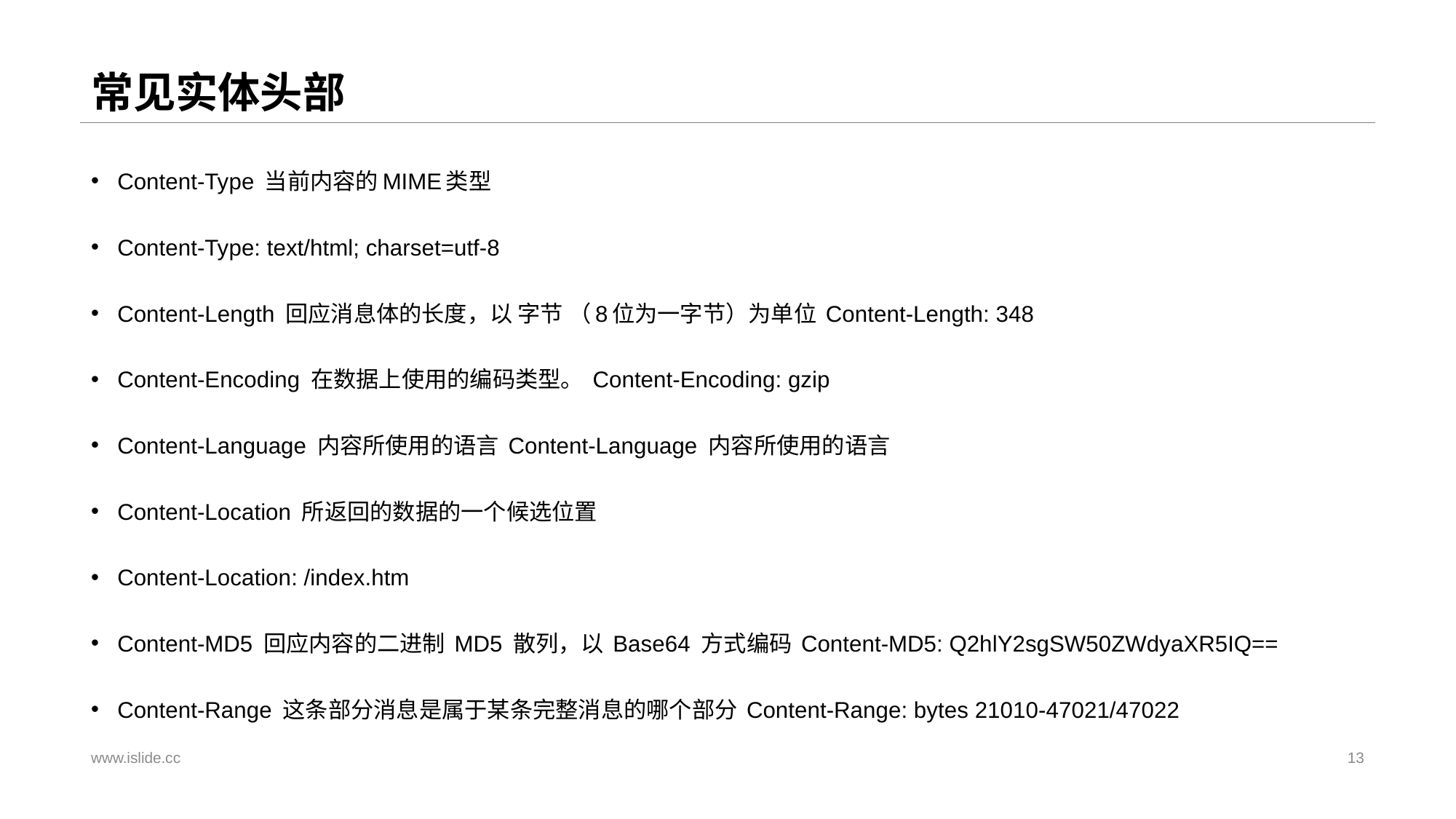

# 常见实体头部
Content-Type 当前内容的MIME类型
Content-Type: text/html; charset=utf-8
Content-Length 回应消息体的长度，以 字节 （8位为一字节）为单位 Content-Length: 348
Content-Encoding 在数据上使用的编码类型。 Content-Encoding: gzip
Content-Language 内容所使用的语言 Content-Language 内容所使用的语言
Content-Location 所返回的数据的一个候选位置
Content-Location: /index.htm
Content-MD5 回应内容的二进制 MD5 散列，以 Base64 方式编码 Content-MD5: Q2hlY2sgSW50ZWdyaXR5IQ==
Content-Range 这条部分消息是属于某条完整消息的哪个部分 Content-Range: bytes 21010-47021/47022
www.islide.cc
13